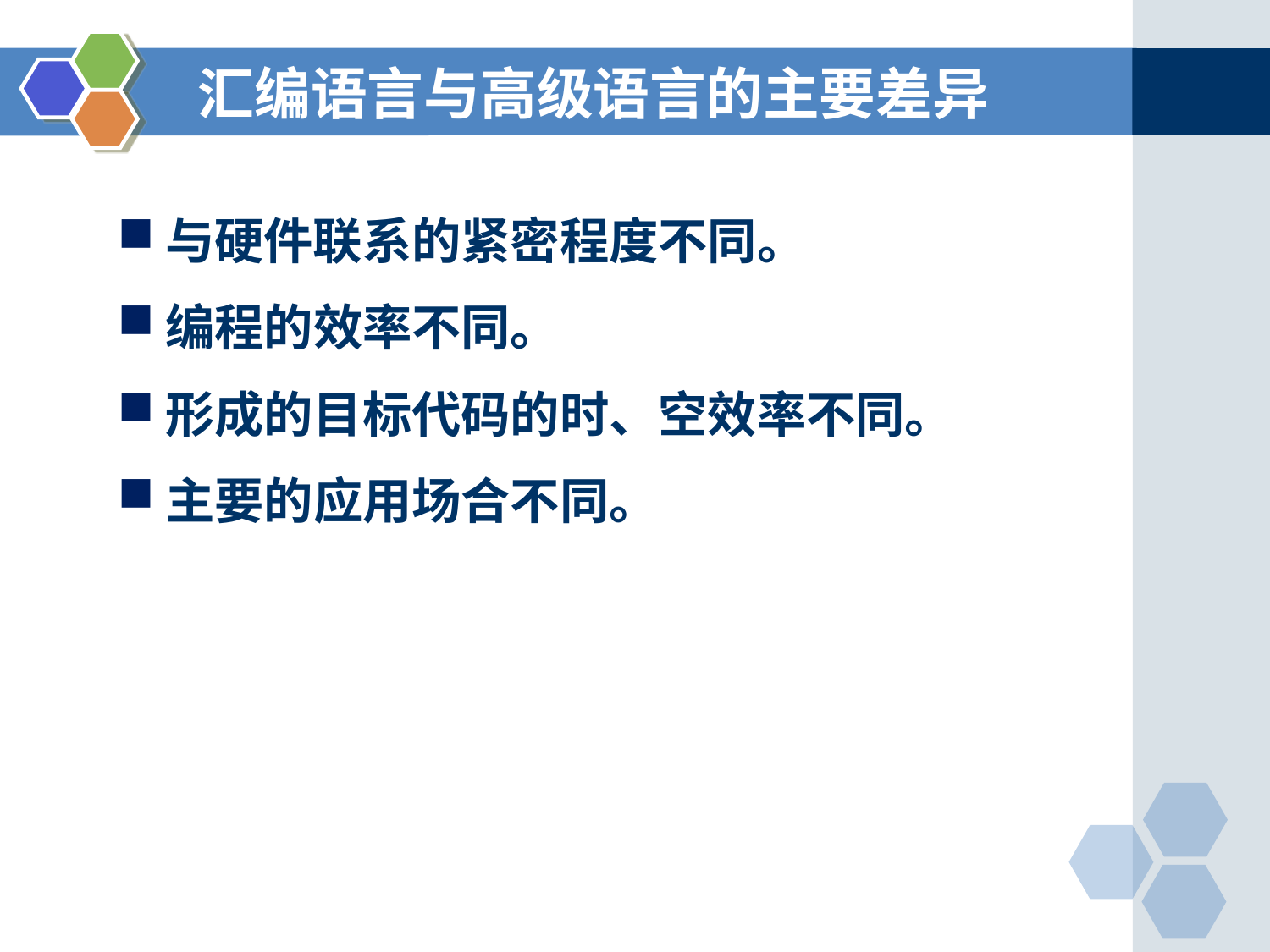

# 汇编语言与高级语言的主要差异
与硬件联系的紧密程度不同。
编程的效率不同。
形成的目标代码的时、空效率不同。
主要的应用场合不同。